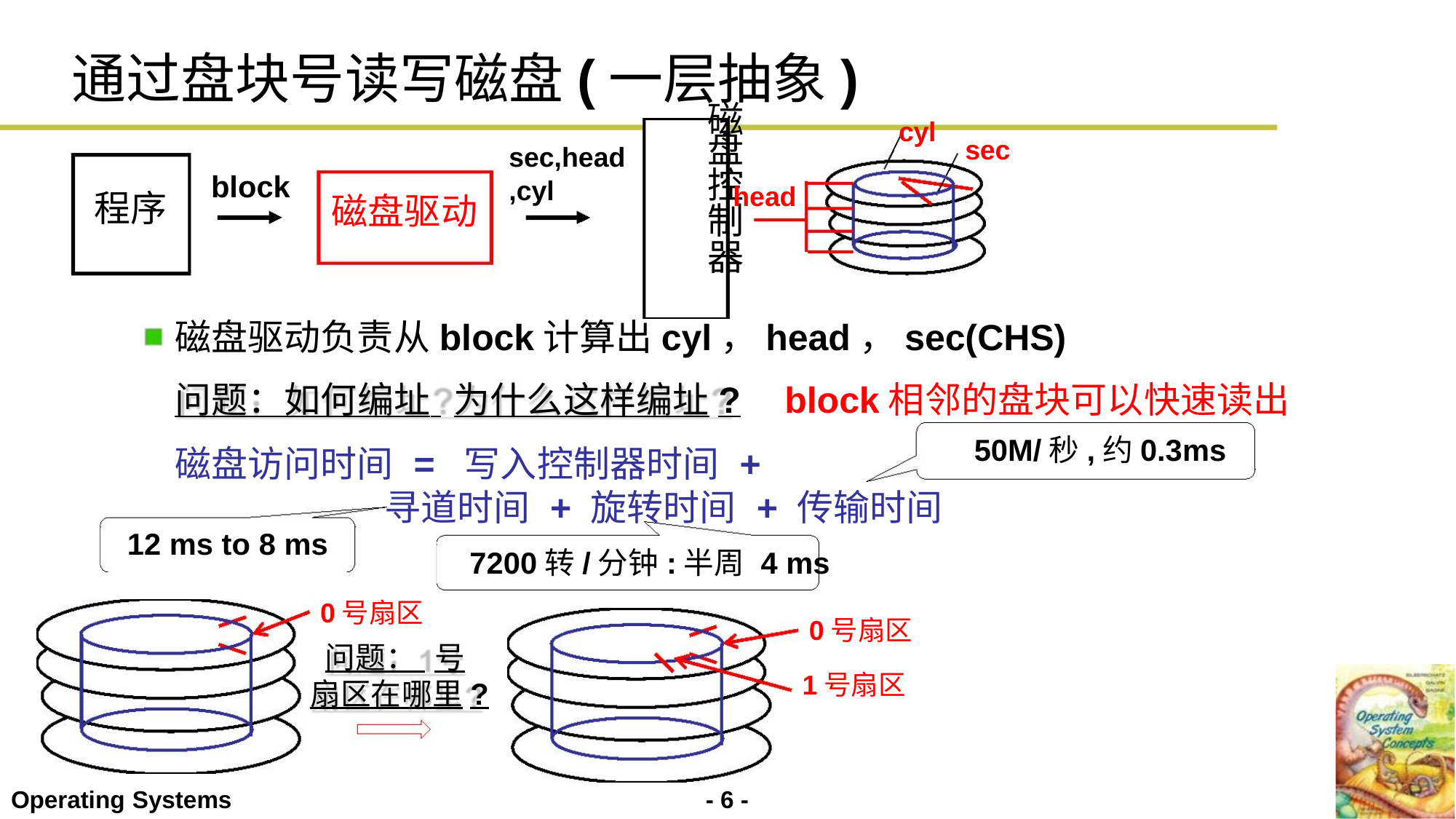

通过盘块号读写磁盘(一层抽象)
磁
cyl

盘
控
制
sec
sec,head
,cyl
block
head
程序
磁盘驱动
器
磁盘驱动负责从block计算出cyl，head，sec(CHS)

问题：如何编址 为什么这样编址? block相邻的盘块可以快速读出

50M/秒,约0.3ms
磁盘访问时间 = 写入控制器时间 +
寻道时间 + 旋转时间 + 传输时间

12 ms to 8 ms
7200转/分钟:半周 4 ms
0号扇区

0号扇区
1号扇区
问题： 号
扇区在哪里?

- 6 -
Operating Systems